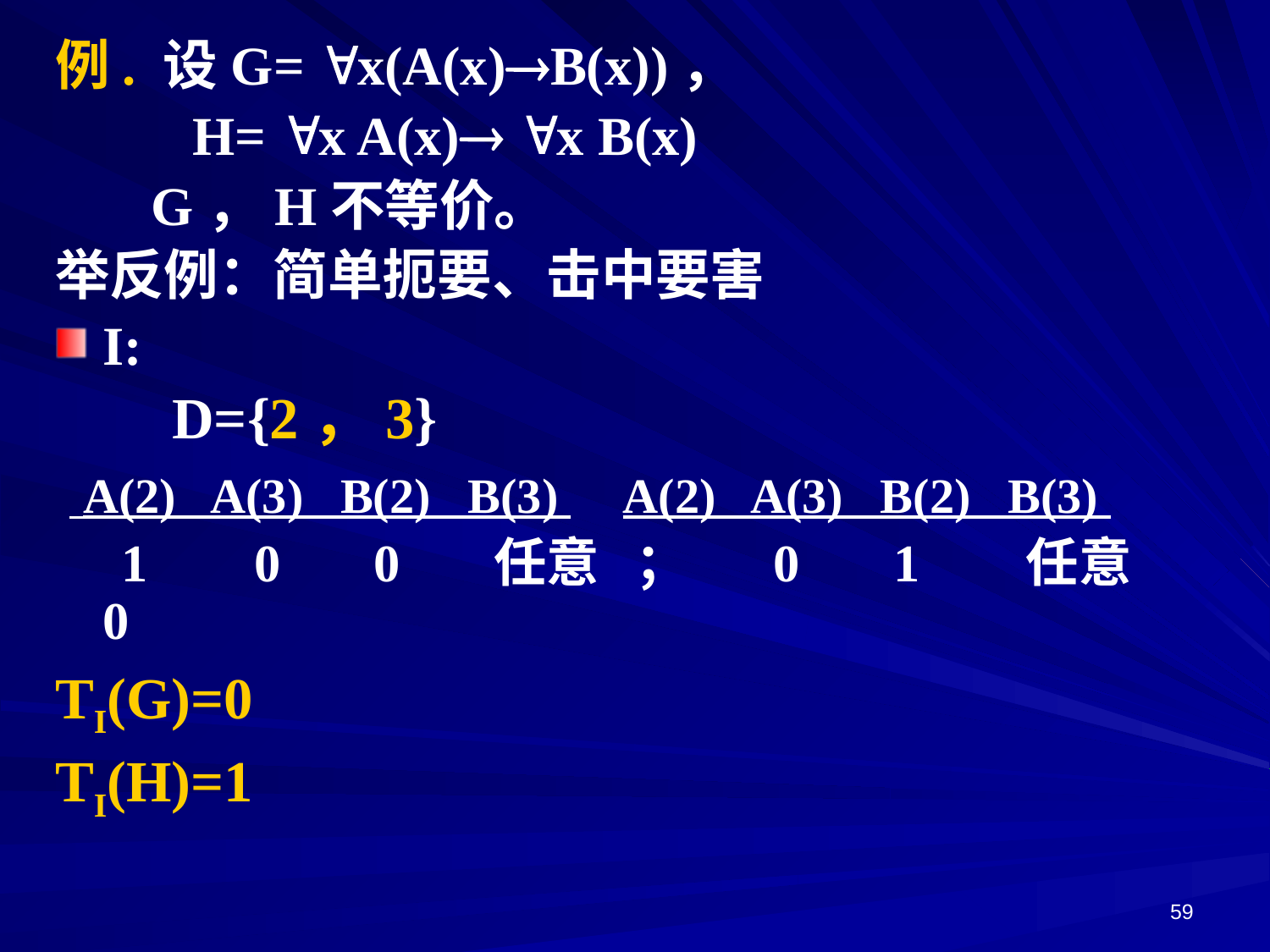

例. 设G= ∀x(A(x)→B(x))，
          H= ∀x A(x)→ ∀x B(x)
       G，H不等价。
举反例：简单扼要、击中要害
I:
        D={2，3}
  A(2)   A(3)   B(2)   B(3) 	 A(2)   A(3)   B(2)   B(3)
     1        0       0      任意   ；      0       1       任意   0
TI(G)=0
TI(H)=1
59